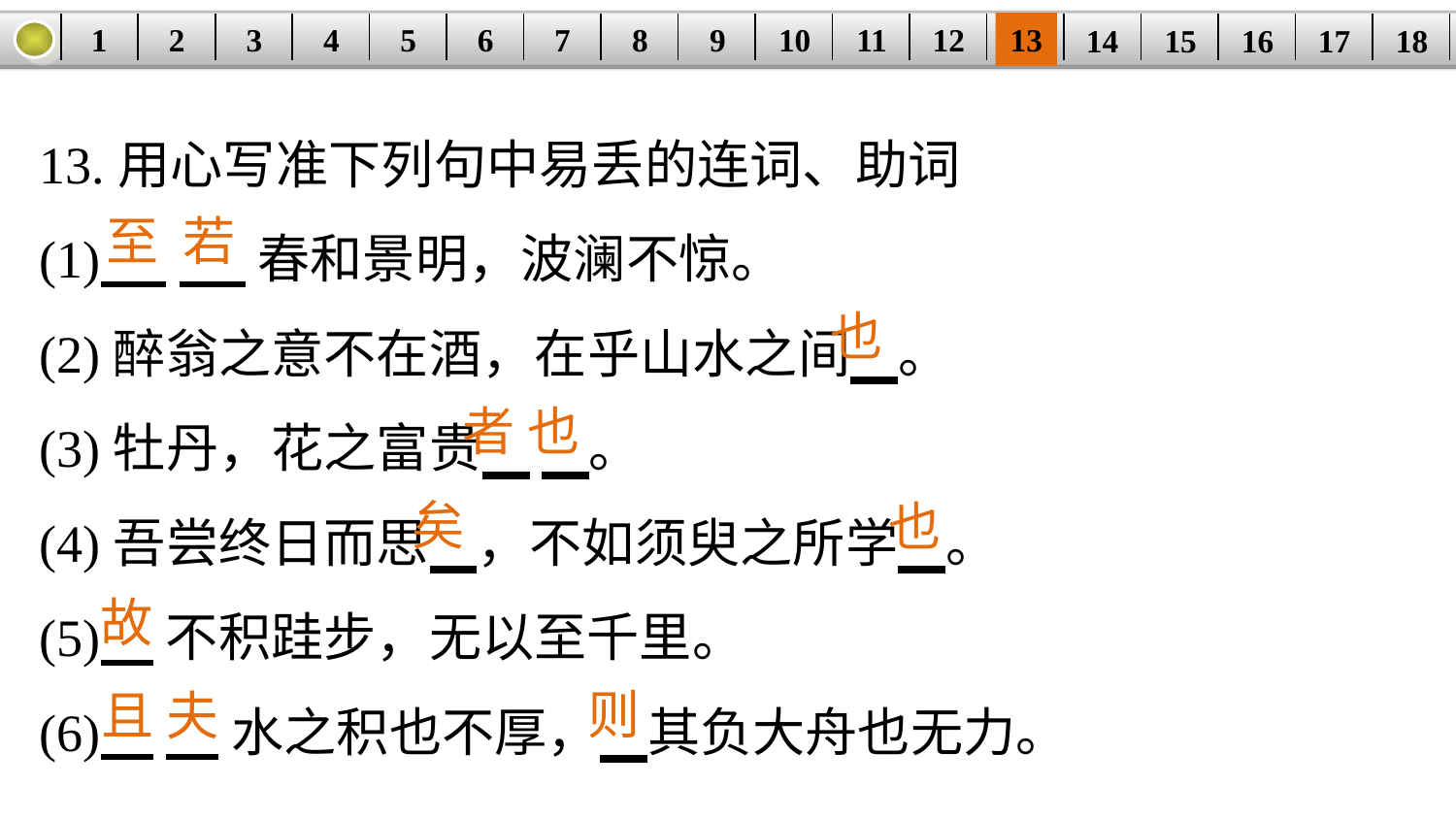

1
2
3
4
5
6
7
8
9
10
11
12
13
14
15
16
17
18
|  |  |  |  |  |  |  |  |  |  |  |  |  |  |  |  |  |  |
| --- | --- | --- | --- | --- | --- | --- | --- | --- | --- | --- | --- | --- | --- | --- | --- | --- | --- |

13.用心写准下列句中易丢的连词、助词
(1)           春和景明，波澜不惊。
(2)醉翁之意不在酒，在乎山水之间    。
(3)牡丹，花之富贵         。
(4)吾尝终日而思    ，不如须臾之所学    。
(5)    不积跬步，无以至千里。
(6)         水之积也不厚，    其负大舟也无力。
至  若
也
者 也
矣
也
故
则
且 夫